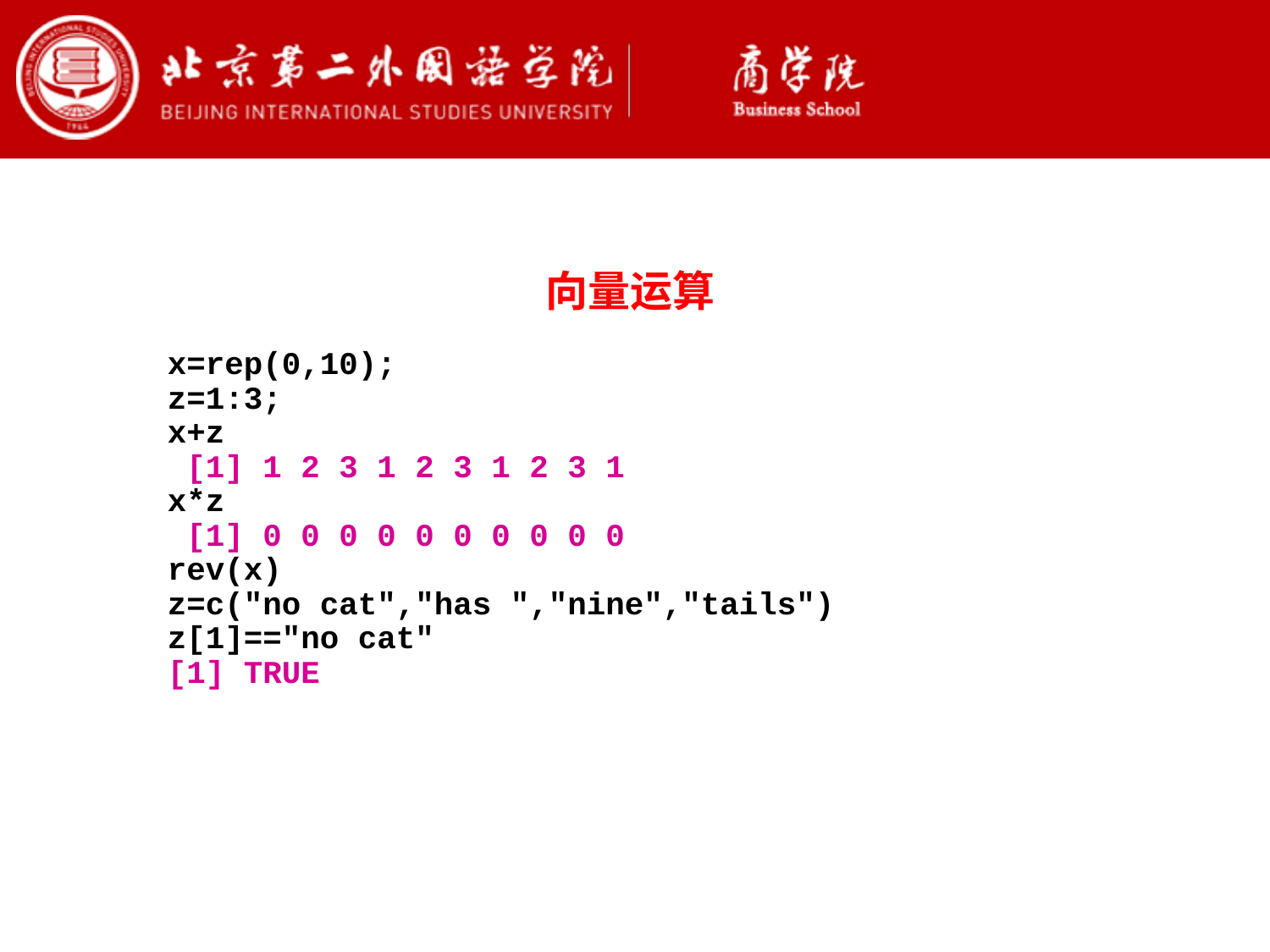

向量运算
x=rep(0,10);
z=1:3;
x+z
 [1] 1 2 3 1 2 3 1 2 3 1
x*z
 [1] 0 0 0 0 0 0 0 0 0 0
rev(x)
z=c("no cat","has ","nine","tails")
z[1]=="no cat"
[1] TRUE